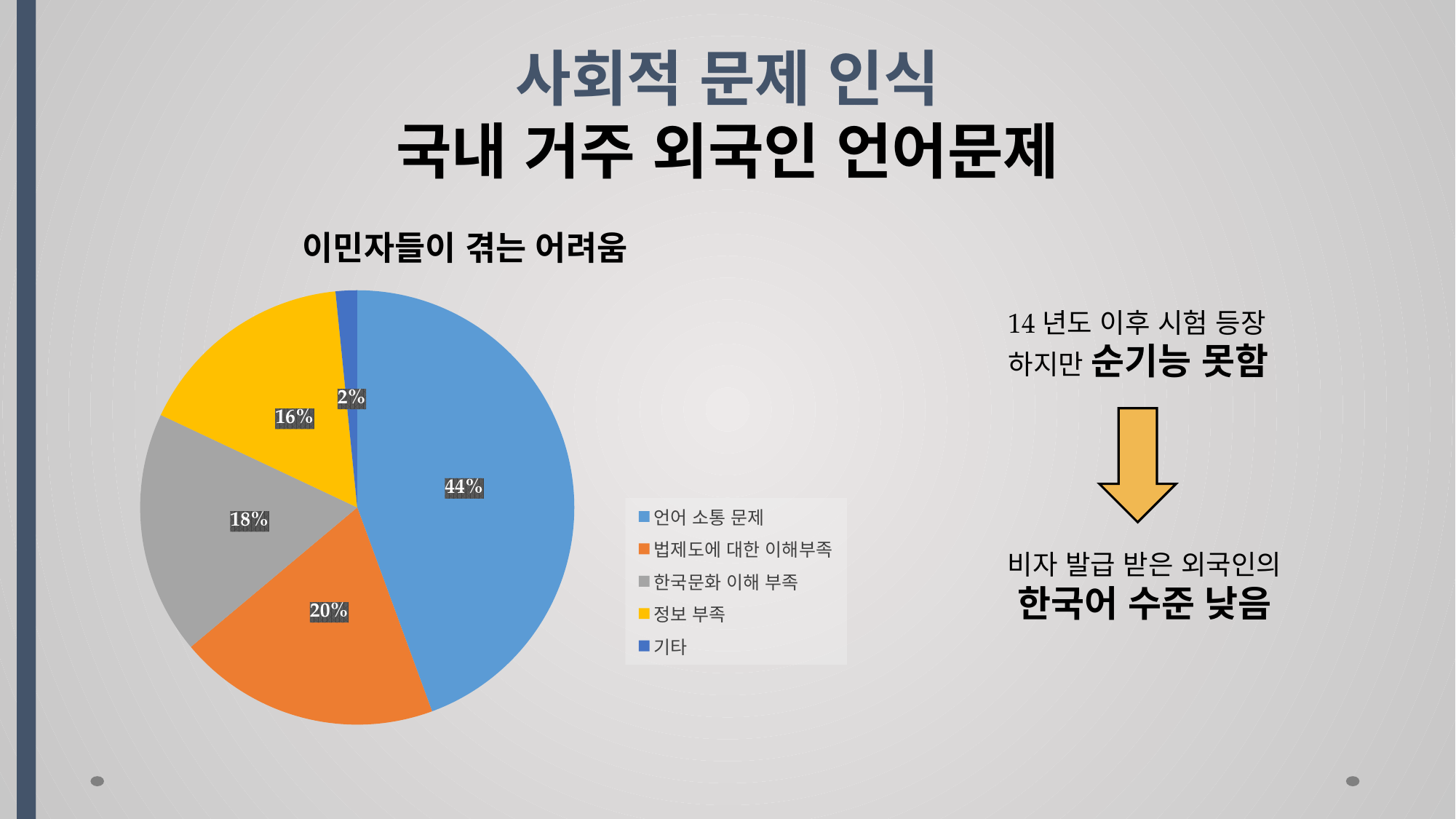

# 사회적 문제 인식 국내 거주 외국인 언어문제

### Chart: 이민자들이 겪는 어려움

| Category | 이민자들이 겪는 어려움 |
|---|---|
| 언어 소통 문제 | 44.4 |
| 법제도에 대한 이해부족 | 19.5 |
| 한국문화 이해 부족 | 18.1 |
| 정보 부족 | 16.4 |
| 기타 | 1.6 |
14년도 이후 시험 등장
하지만 순기능 못함

비자 발급 받은 외국인의
한국어 수준 낮음